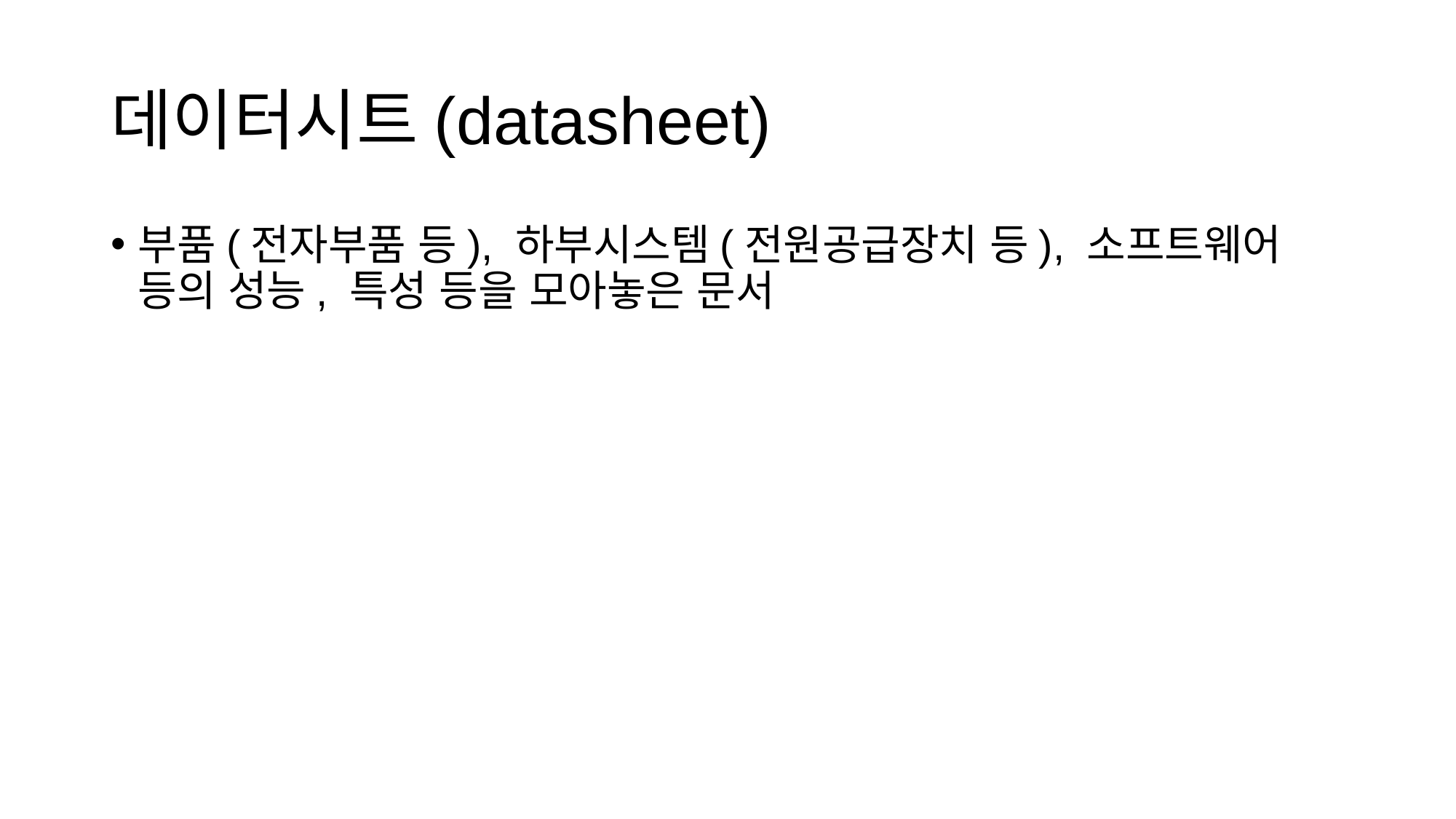

# 데이터시트(datasheet)
부품(전자부품 등), 하부시스템(전원공급장치 등), 소프트웨어 등의 성능, 특성 등을 모아놓은 문서